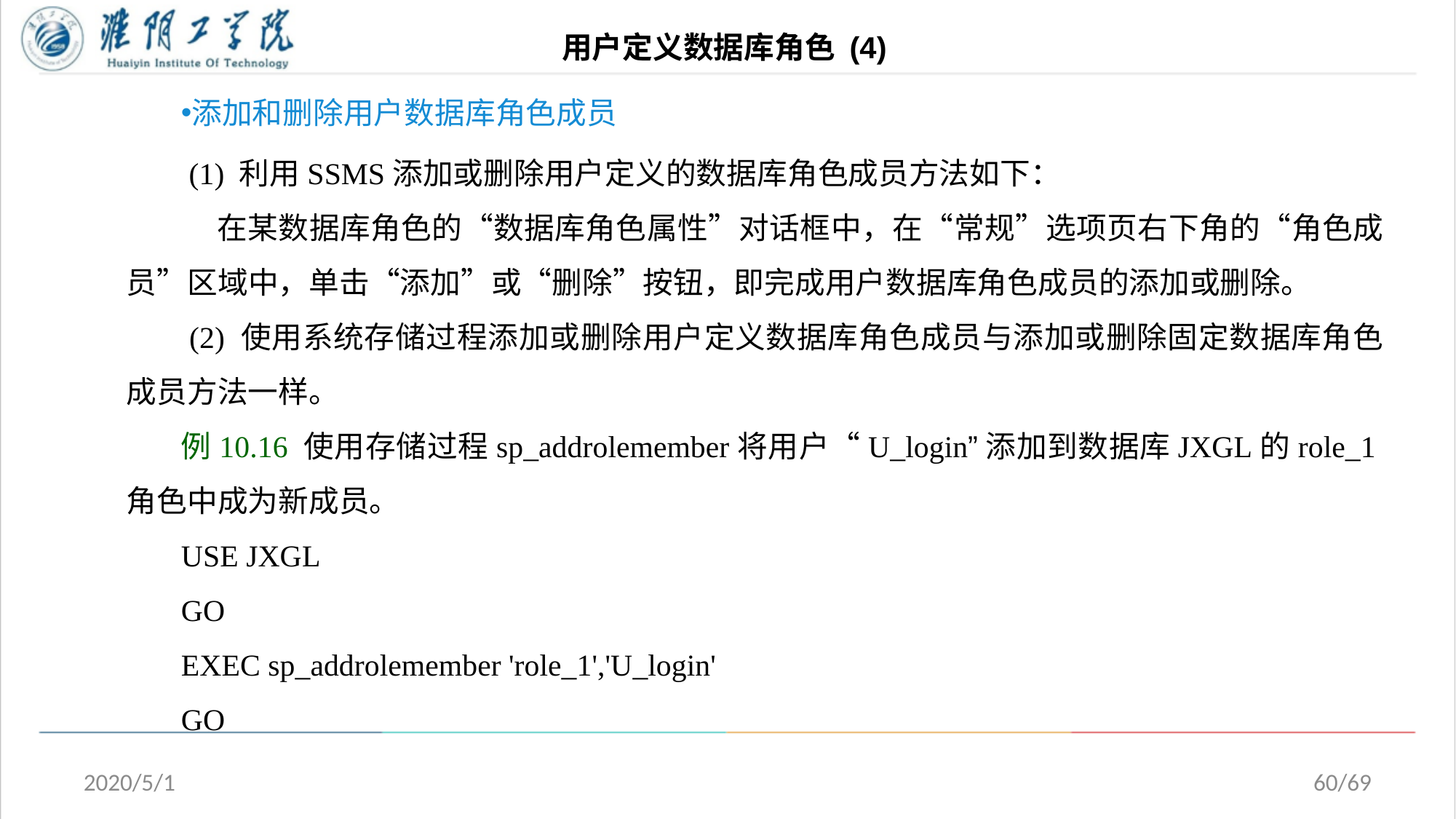

# 用户定义数据库角色 (4)
添加和删除用户数据库角色成员
 (1) 利用SSMS添加或删除用户定义的数据库角色成员方法如下：
    在某数据库角色的“数据库角色属性”对话框中，在“常规”选项页右下角的“角色成员”区域中，单击“添加”或“删除”按钮，即完成用户数据库角色成员的添加或删除。
 (2) 使用系统存储过程添加或删除用户定义数据库角色成员与添加或删除固定数据库角色成员方法一样。
例10.16 使用存储过程sp_addrolemember将用户“U_login”添加到数据库JXGL的role_1角色中成为新成员。
USE JXGL
GO
EXEC sp_addrolemember 'role_1','U_login'
GO
2020/5/1
60/69